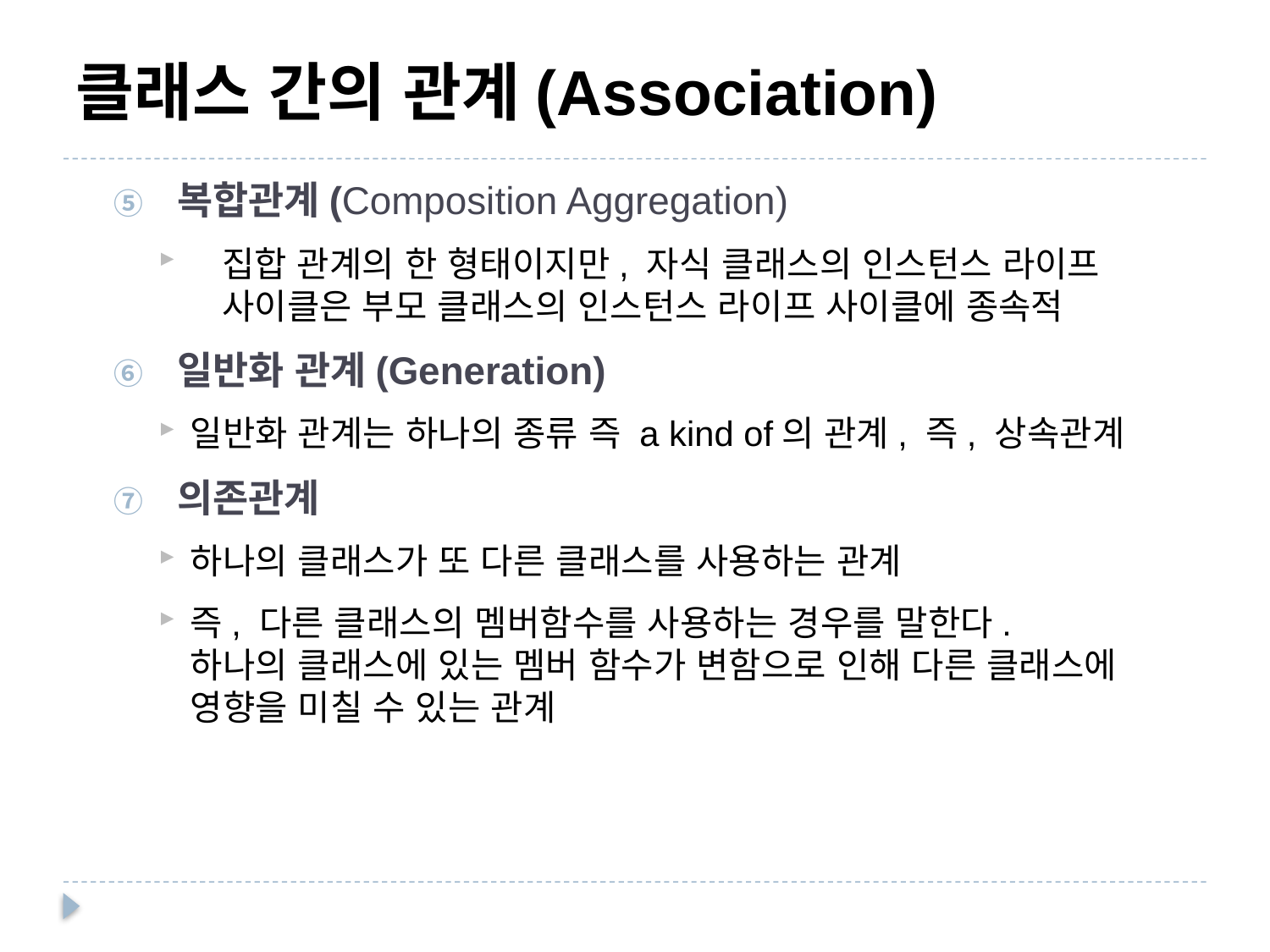

# 클래스 간의 관계(Association)
복합관계(Composition Aggregation)
집합 관계의 한 형태이지만, 자식 클래스의 인스턴스 라이프 사이클은 부모 클래스의 인스턴스 라이프 사이클에 종속적
일반화 관계(Generation)
일반화 관계는 하나의 종류 즉 a kind of의 관계, 즉, 상속관계
의존관계
하나의 클래스가 또 다른 클래스를 사용하는 관계
즉, 다른 클래스의 멤버함수를 사용하는 경우를 말한다.
하나의 클래스에 있는 멤버 함수가 변함으로 인해 다른 클래스에 영향을 미칠 수 있는 관계